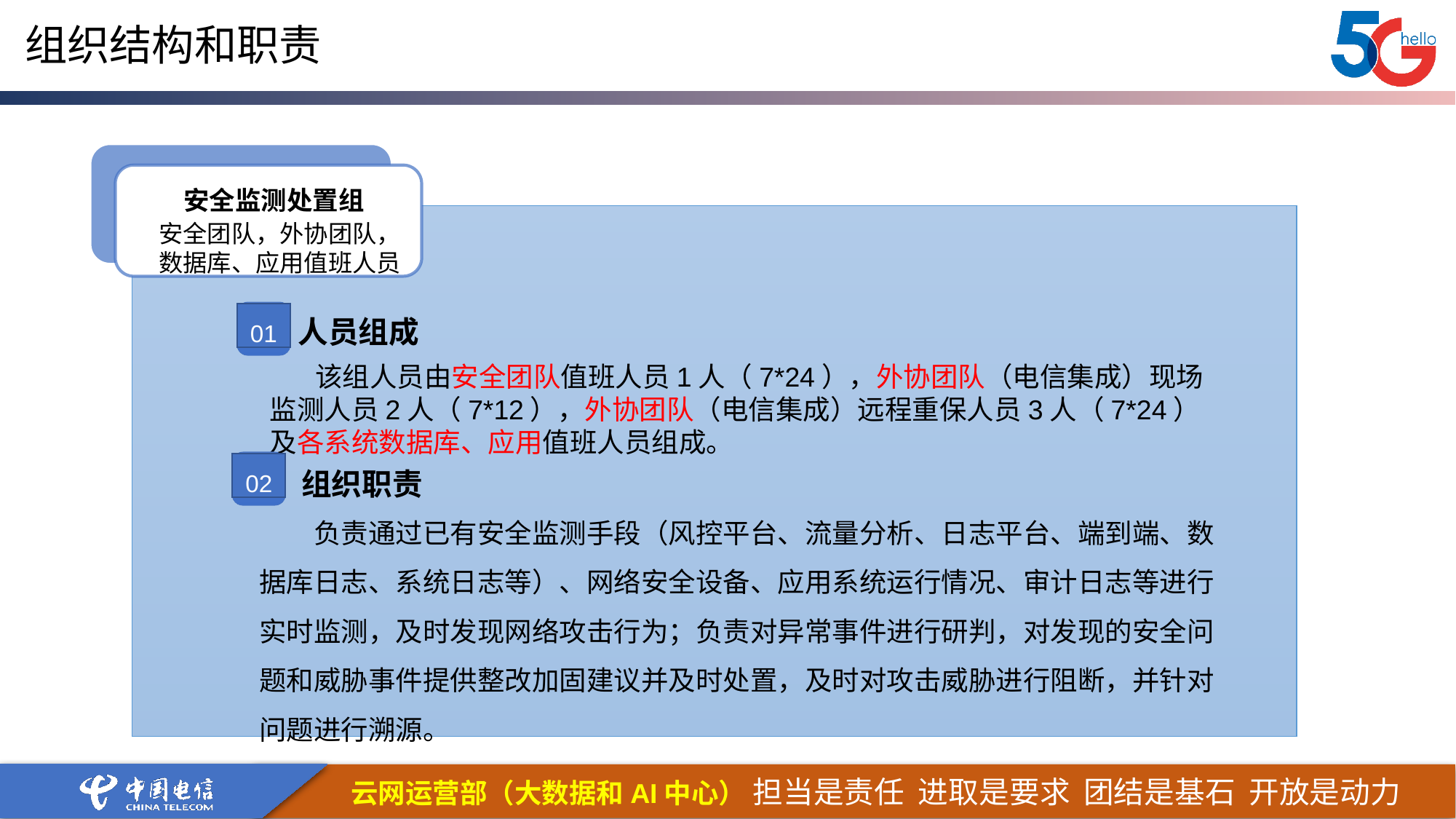

组织结构和职责

      安全监测处置组

安全团队，外协团队，数据库、应用值班人员

01
人员组成
   该组人员由安全团队值班人员1人（7*24），外协团队（电信集成）现场监测人员2人（7*12），外协团队（电信集成）远程重保人员3人（7*24）及各系统数据库、应用值班人员组成。

02
组织职责
负责通过已有安全监测手段（风控平台、流量分析、日志平台、端到端、数据库日志、系统日志等）、网络安全设备、应用系统运行情况、审计日志等进行实时监测，及时发现网络攻击行为；负责对异常事件进行研判，对发现的安全问题和威胁事件提供整改加固建议并及时处置，及时对攻击威胁进行阻断，并针对问题进行溯源。